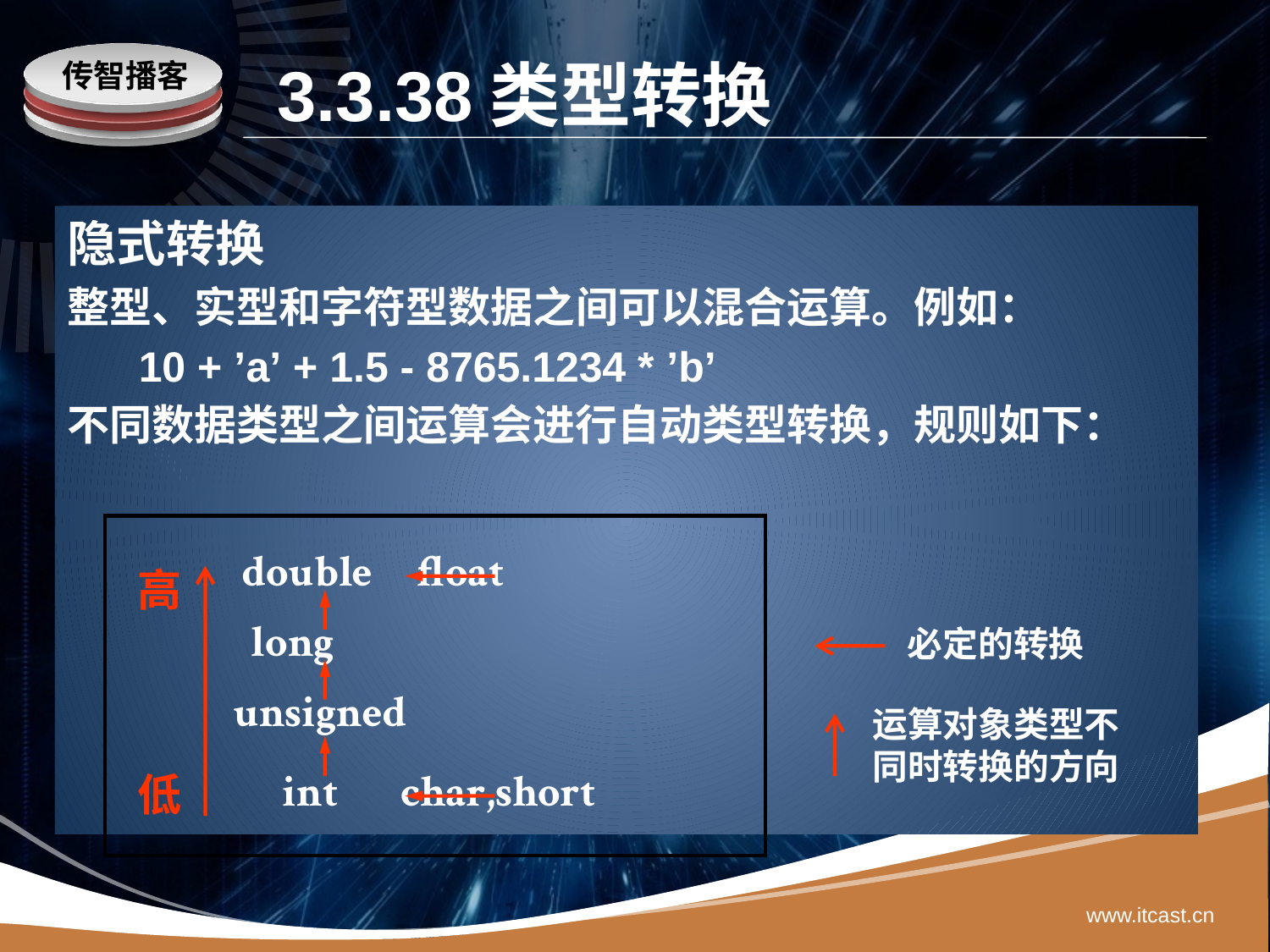

# 3.3.38类型转换

隐式转换
整型、实型和字符型数据之间可以混合运算。例如：
      10 + ’a’ + 1.5 - 8765.1234 * ’b’
不同数据类型之间运算会进行自动类型转换，规则如下：

 double     float
高

  long

unsigned

int       char,short
低

必定的转换

运算对象类型不
同时转换的方向

www.itcast.cn